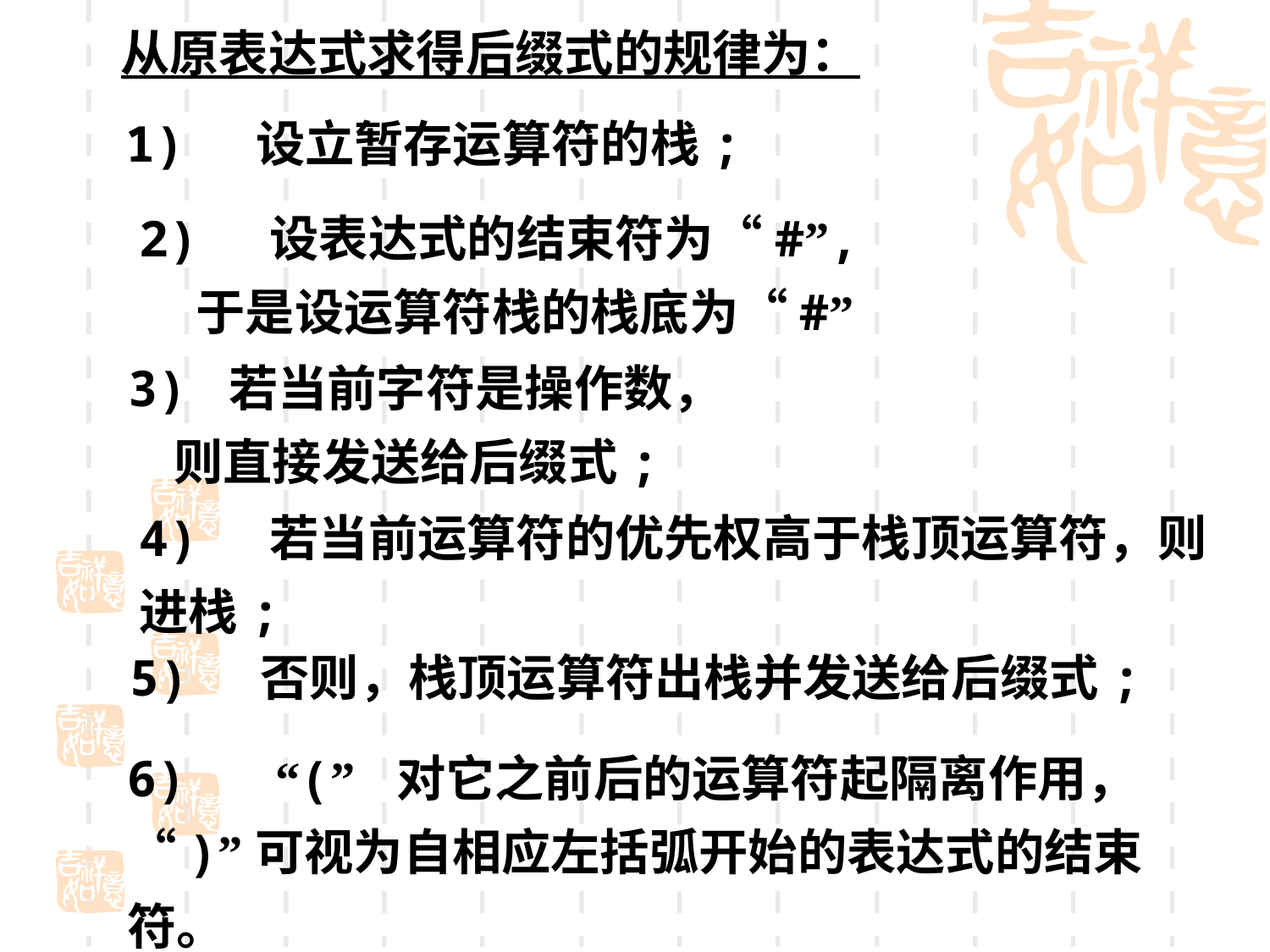

从原表达式求得后缀式的规律为：
1)  设立暂存运算符的栈;
2)  设表达式的结束符为“#”,
    于是设运算符栈的栈底为“#”
3) 若当前字符是操作数，
   则直接发送给后缀式;
4)  若当前运算符的优先权高于栈顶运算符，则进栈;
5)  否则，栈顶运算符出栈并发送给后缀式;
6)   “(” 对它之前后的运算符起隔离作用，“)”可视为自相应左括弧开始的表达式的结束符。